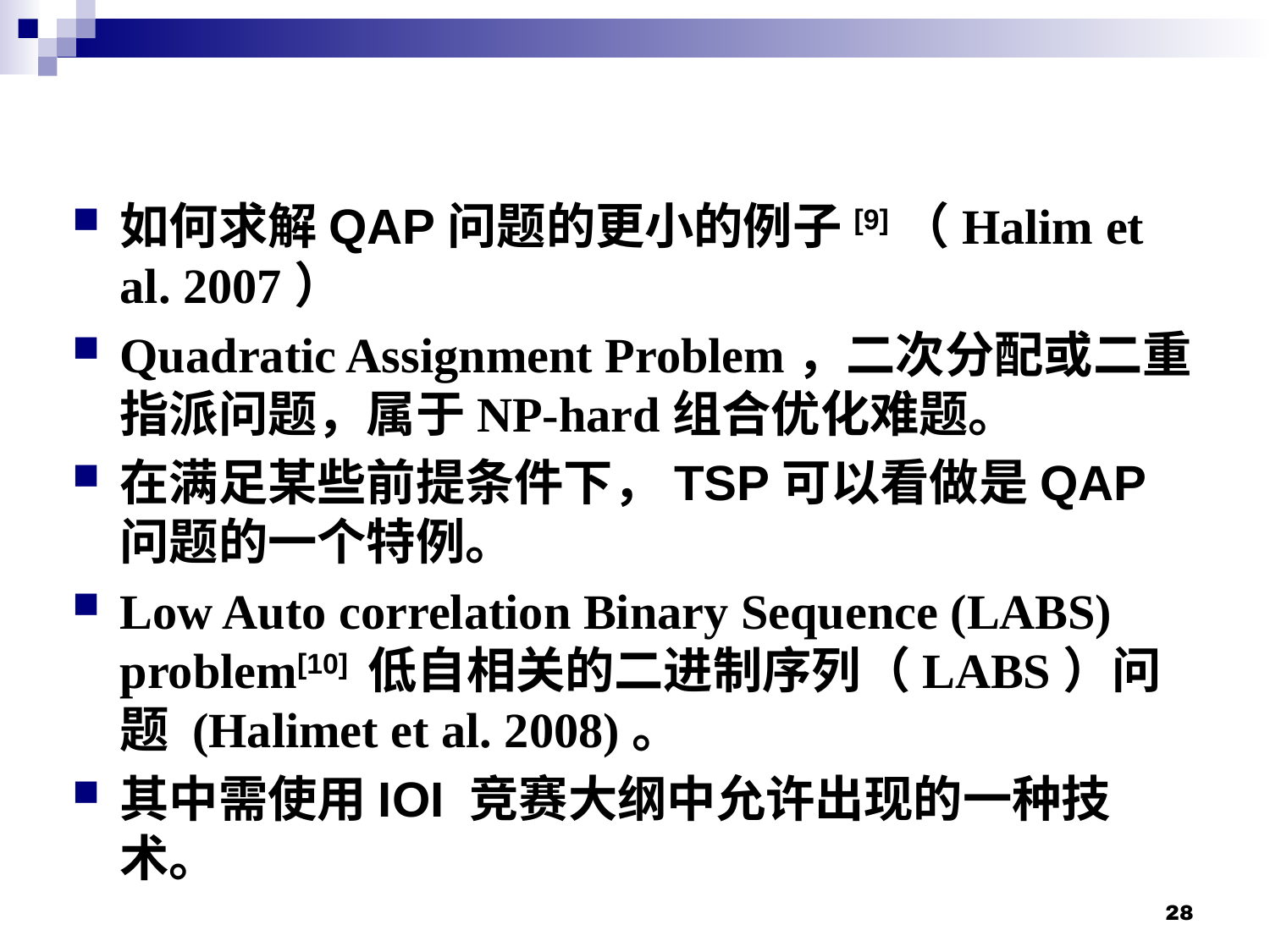

#
如何求解QAP问题的更小的例子[9]（Halim et al. 2007）
Quadratic Assignment Problem，二次分配或二重指派问题，属于NP-hard组合优化难题。
在满足某些前提条件下，TSP可以看做是QAP问题的一个特例。
Low Auto correlation Binary Sequence (LABS) problem[10] 低自相关的二进制序列（LABS）问题 (Halimet et al. 2008)。
其中需使用IOI 竞赛大纲中允许出现的一种技术。
28